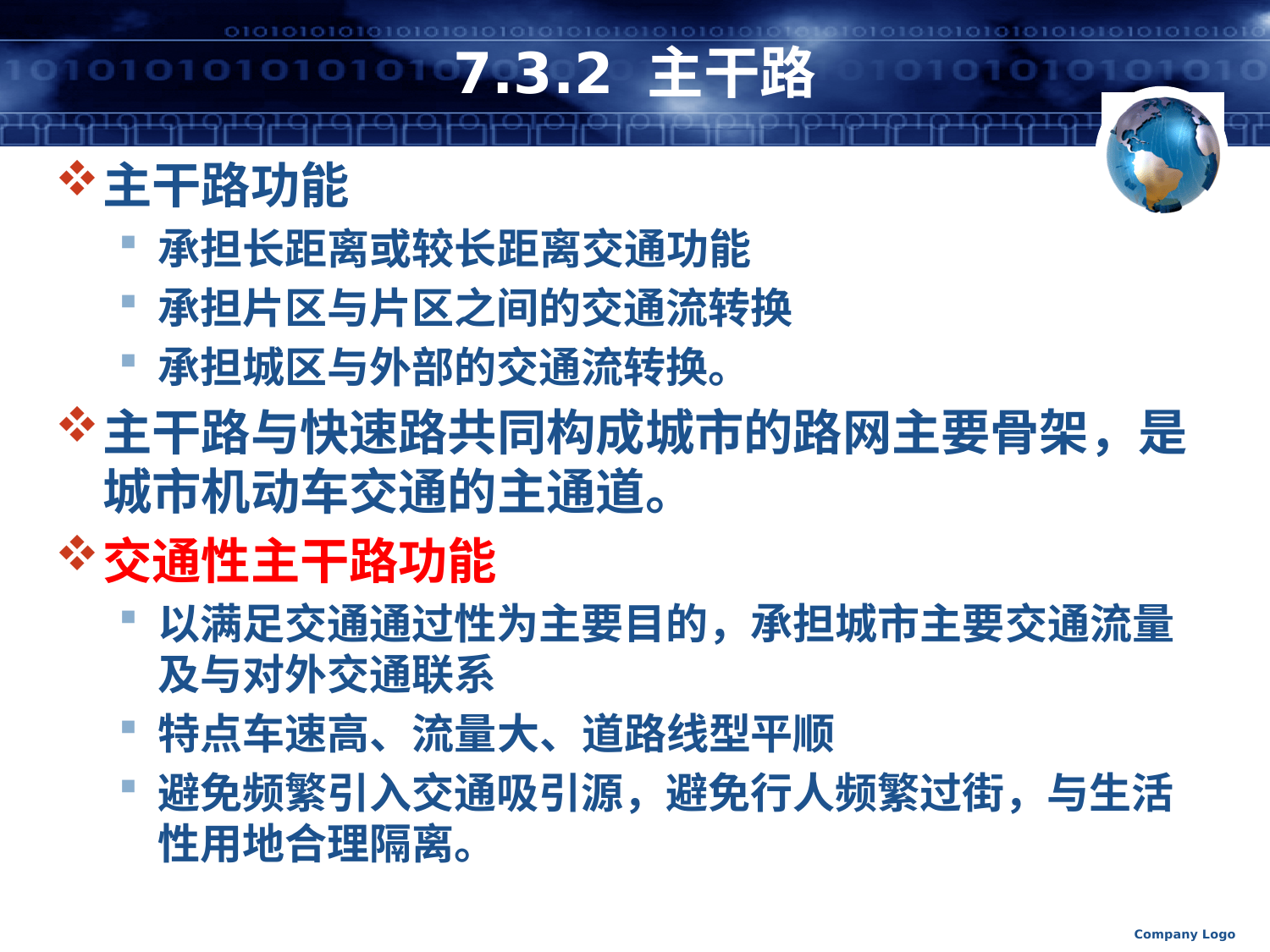

# 7.3.2 主干路
主干路功能
承担长距离或较长距离交通功能
承担片区与片区之间的交通流转换
承担城区与外部的交通流转换。
主干路与快速路共同构成城市的路网主要骨架，是城市机动车交通的主通道。
交通性主干路功能
以满足交通通过性为主要目的，承担城市主要交通流量及与对外交通联系
特点车速高、流量大、道路线型平顺
避免频繁引入交通吸引源，避免行人频繁过街，与生活性用地合理隔离。
Company Logo